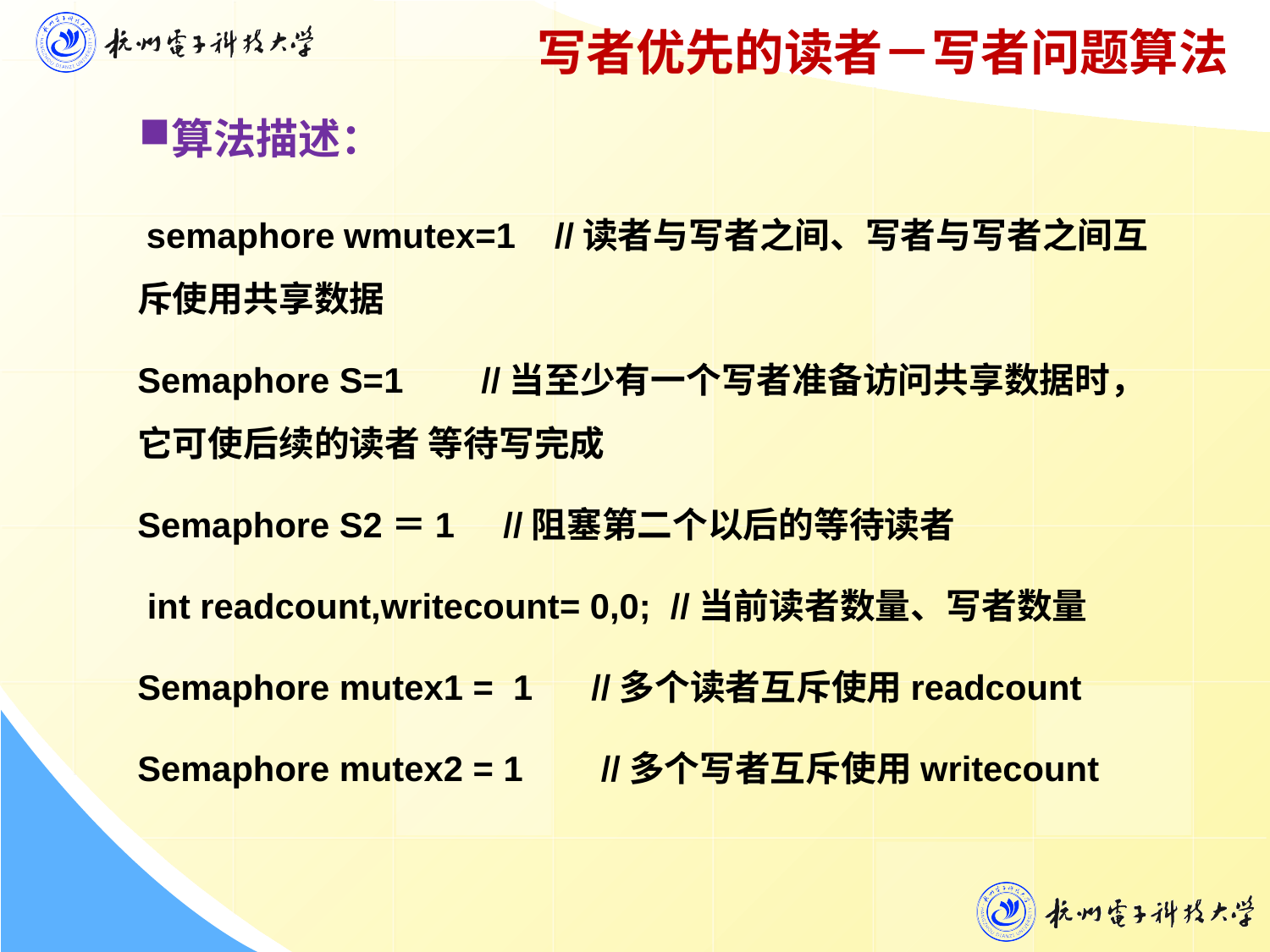

写者优先的读者－写者问题算法
算法描述：
 semaphore wmutex=1    //读者与写者之间、写者与写者之间互斥使用共享数据
Semaphore S=1        //当至少有一个写者准备访问共享数据时，它可使后续的读者 等待写完成
Semaphore S2＝1     //阻塞第二个以后的等待读者
 int readcount,writecount= 0,0;  //当前读者数量、写者数量
Semaphore mutex1 =  1      //多个读者互斥使用readcount
Semaphore mutex2 = 1        //多个写者互斥使用writecount